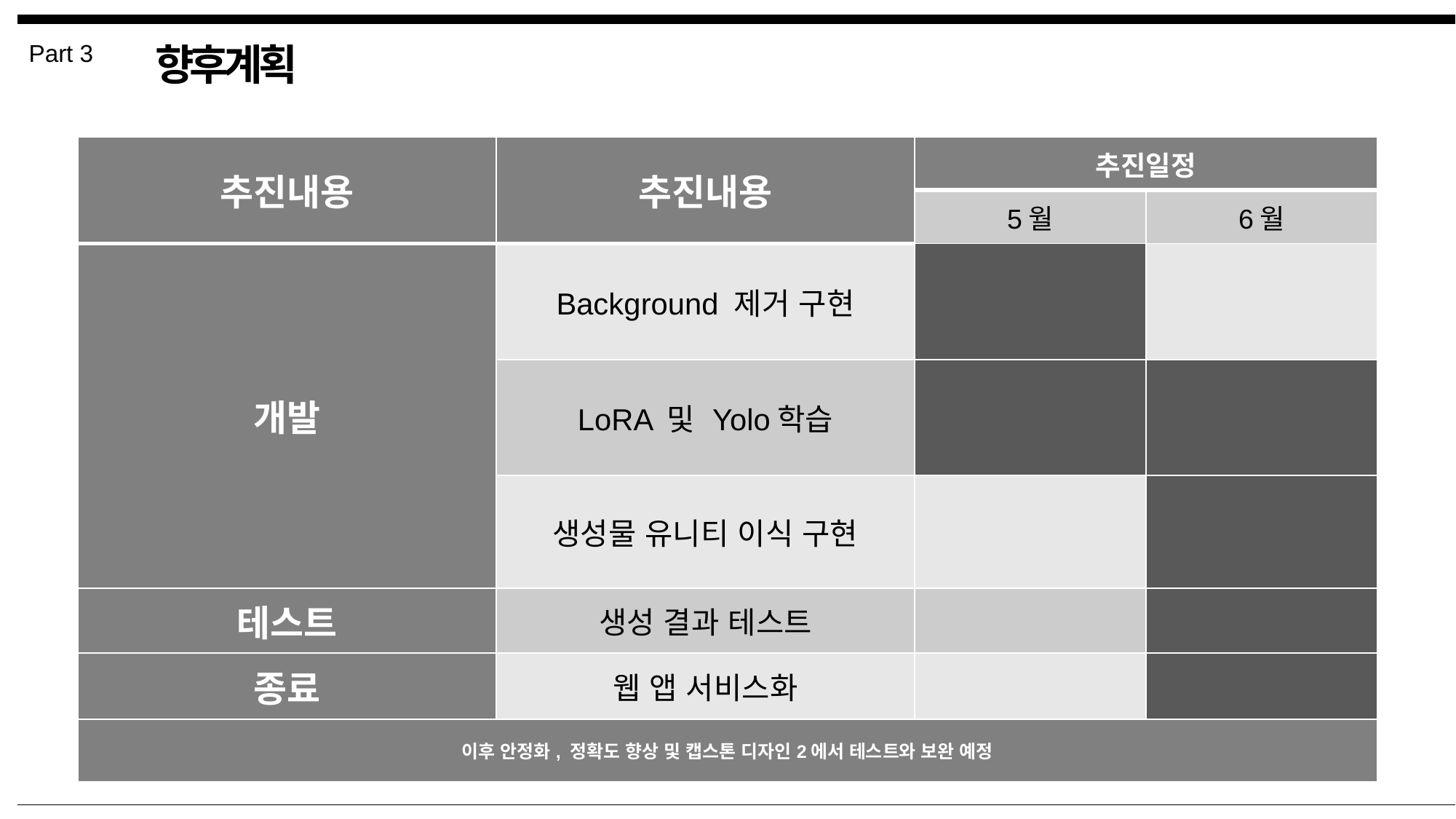

Part 3
향후계획
| 추진내용 | 추진내용 | 추진일정 |  |
| --- | --- | --- | --- |
|  |  | 5월 | 6월 |
| 개발 | Background 제거 구현 |  |  |
|  | LoRA 및 Yolo학습 |  |  |
|  | 생성물 유니티 이식 구현 |  |  |
| 테스트 | 생성 결과 테스트 |  |  |
| 종료 | 웹 앱 서비스화 |  |  |
| 이후 안정화, 정확도 향상 및 캡스톤 디자인2에서 테스트와 보완 예정 |  |  |  |